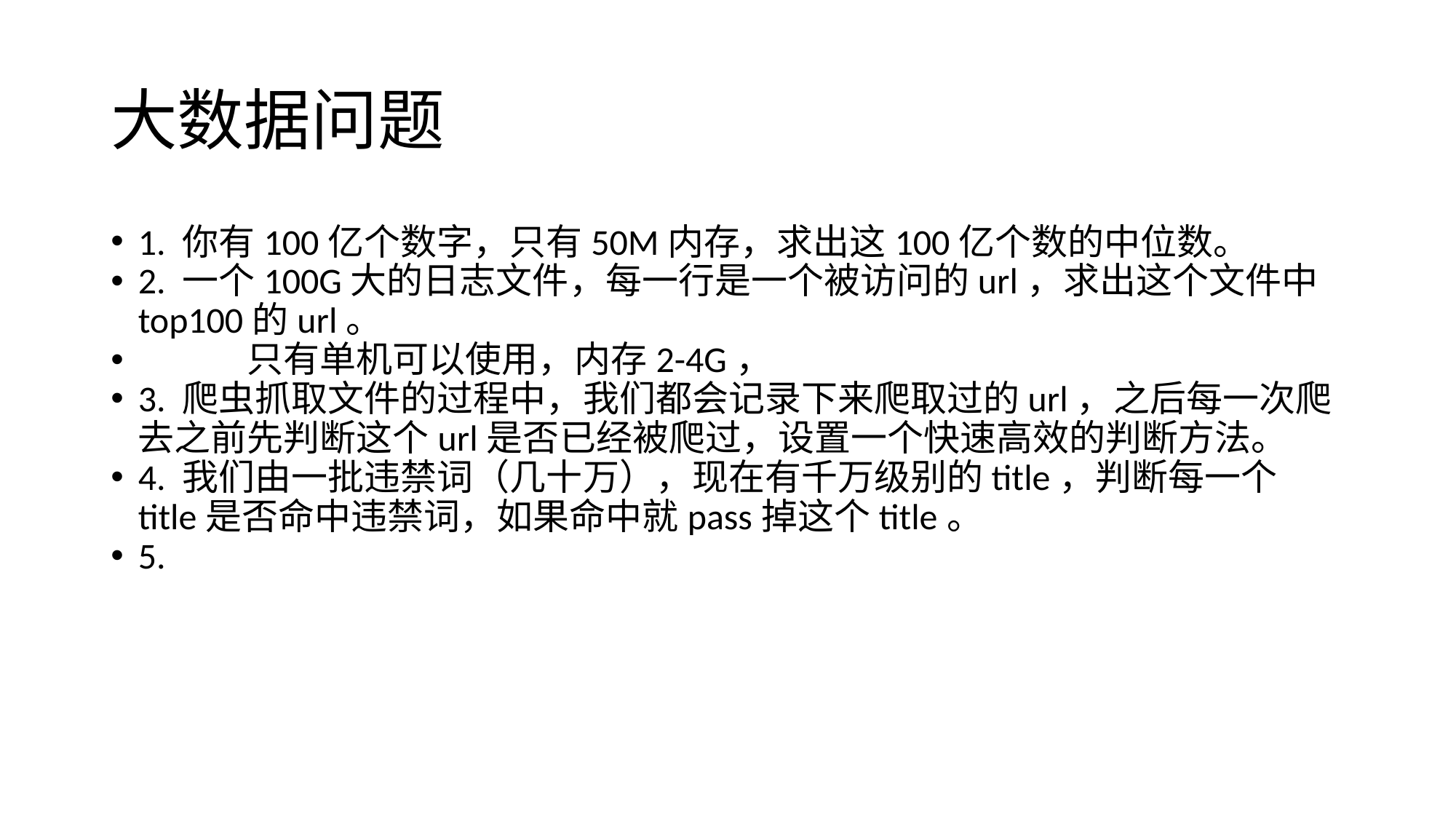

大数据问题
1. 你有100亿个数字，只有50M内存，求出这100亿个数的中位数。
2. 一个100G大的日志文件，每一行是一个被访问的url，求出这个文件中top100的url。
	只有单机可以使用，内存2-4G，
3. 爬虫抓取文件的过程中，我们都会记录下来爬取过的url，之后每一次爬去之前先判断这个url是否已经被爬过，设置一个快速高效的判断方法。
4. 我们由一批违禁词（几十万），现在有千万级别的title，判断每一个title是否命中违禁词，如果命中就pass掉这个title。
5.